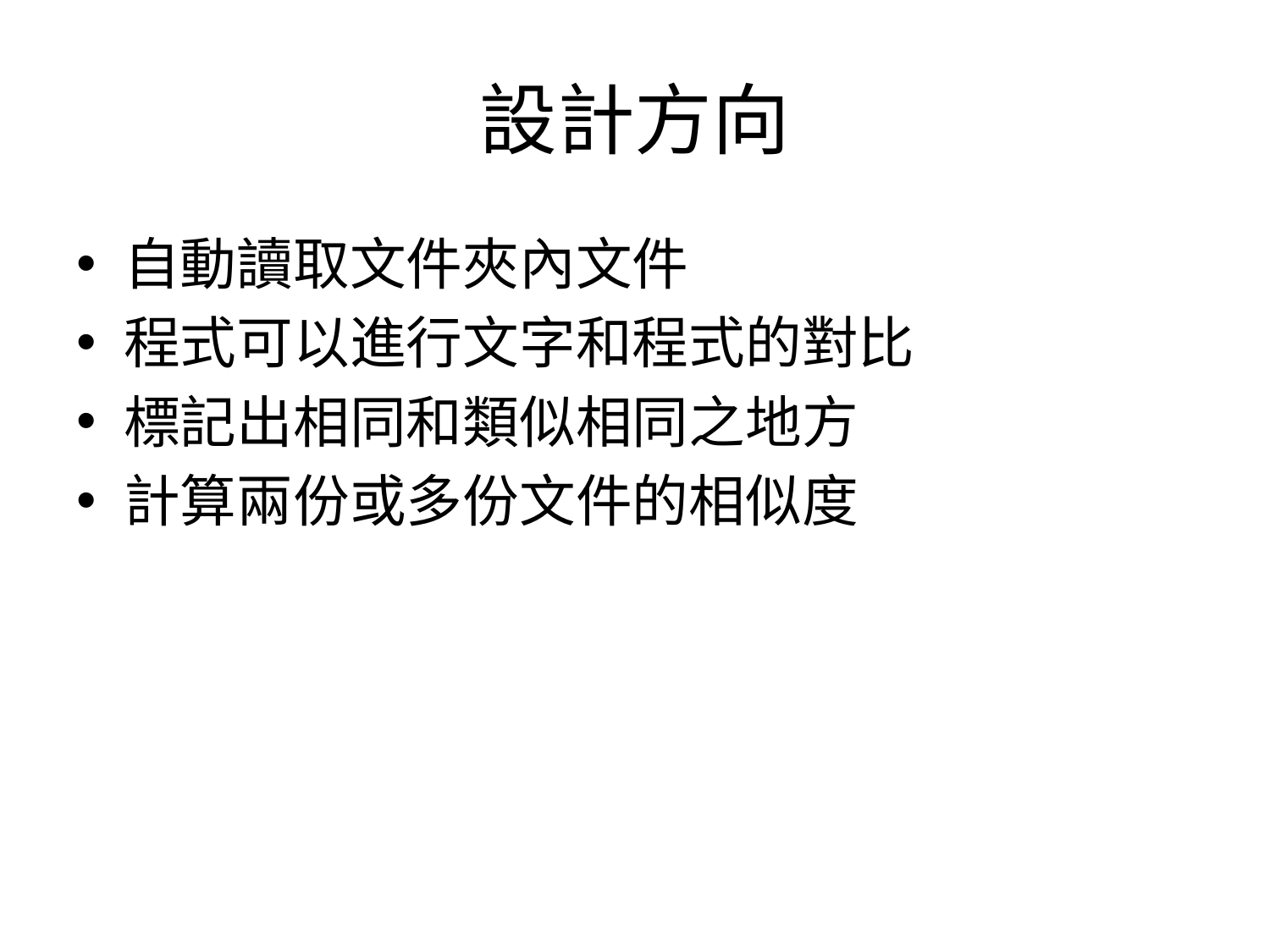

# 設計方向
自動讀取文件夾內文件
程式可以進行文字和程式的對比
標記出相同和類似相同之地方
計算兩份或多份文件的相似度